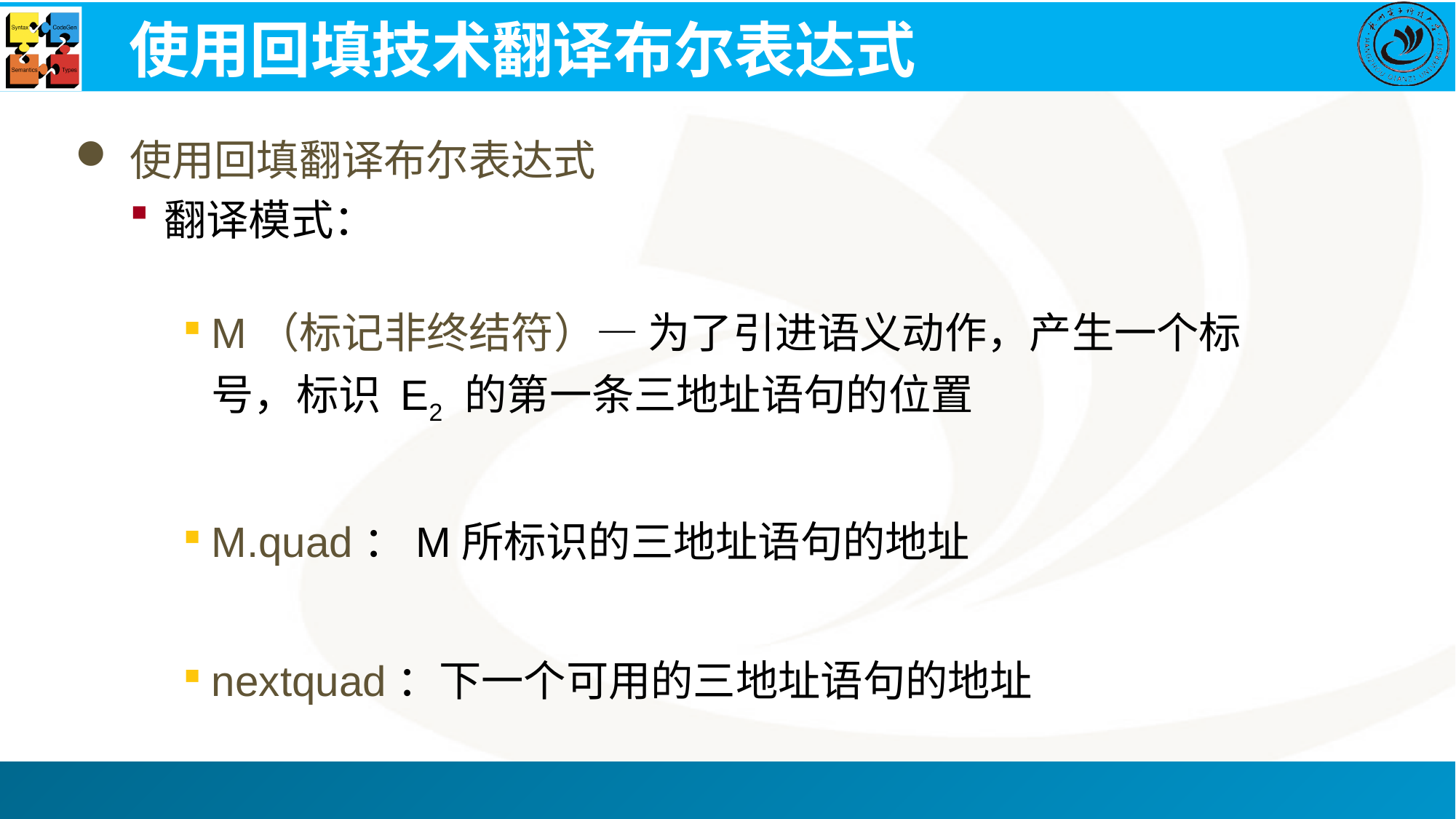

# 使用回填技术翻译布尔表达式
使用回填翻译布尔表达式
翻译模式：
M（标记非终结符）— 为了引进语义动作，产生一个标号，标识 E2 的第一条三地址语句的位置

M.quad：M所标识的三地址语句的地址

nextquad：下一个可用的三地址语句的地址
87